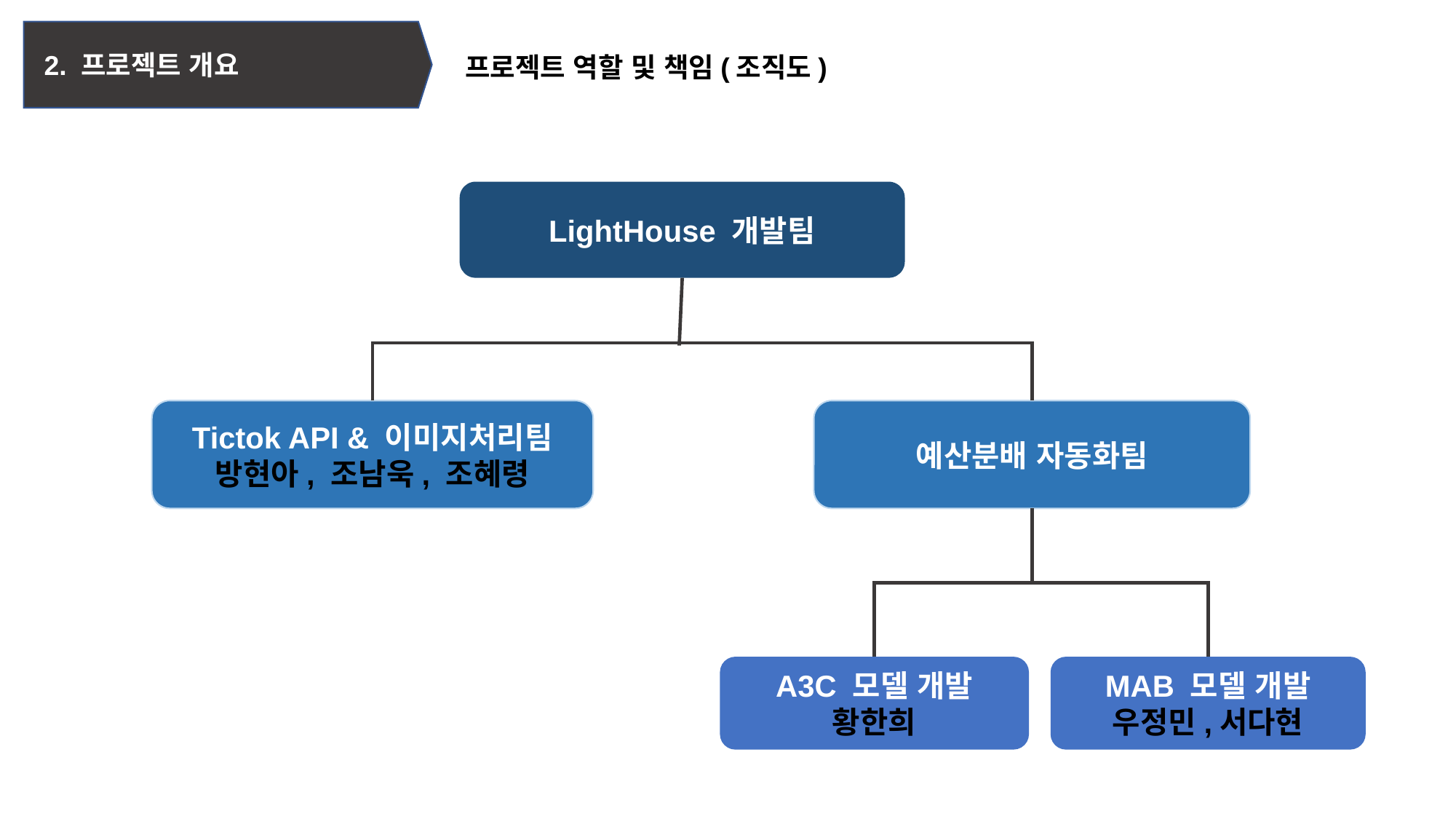

2. 프로젝트 개요
프로젝트 역할 및 책임(조직도)
LightHouse 개발팀
Tictok API & 이미지처리팀
방현아, 조남욱, 조혜령
예산분배 자동화팀
MAB 모델 개발
우정민,서다현
A3C 모델 개발
황한희